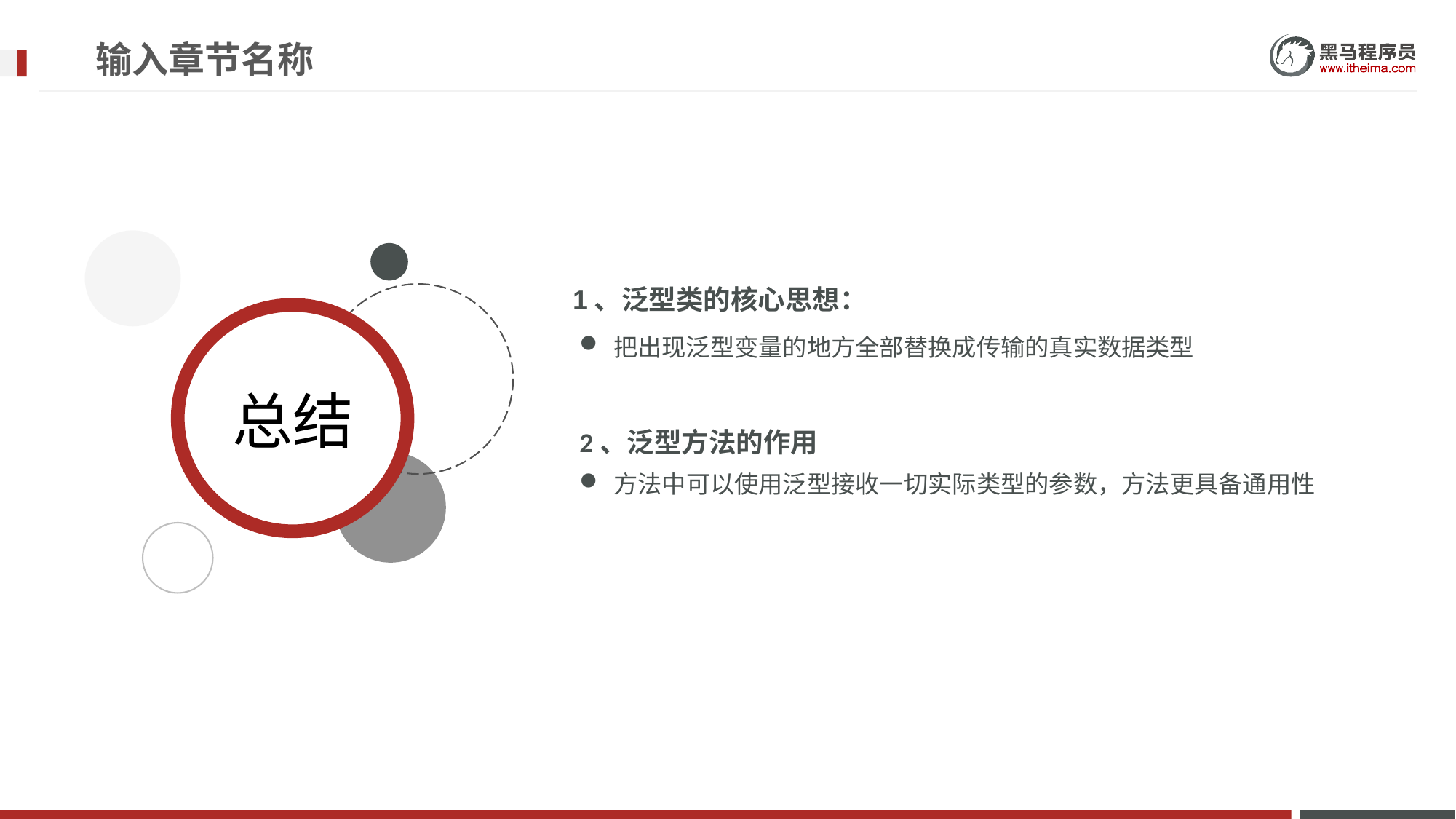

# 输入章节名称
 1、泛型类的核心思想：
把出现泛型变量的地方全部替换成传输的真实数据类型
2、泛型方法的作用
方法中可以使用泛型接收一切实际类型的参数，方法更具备通用性